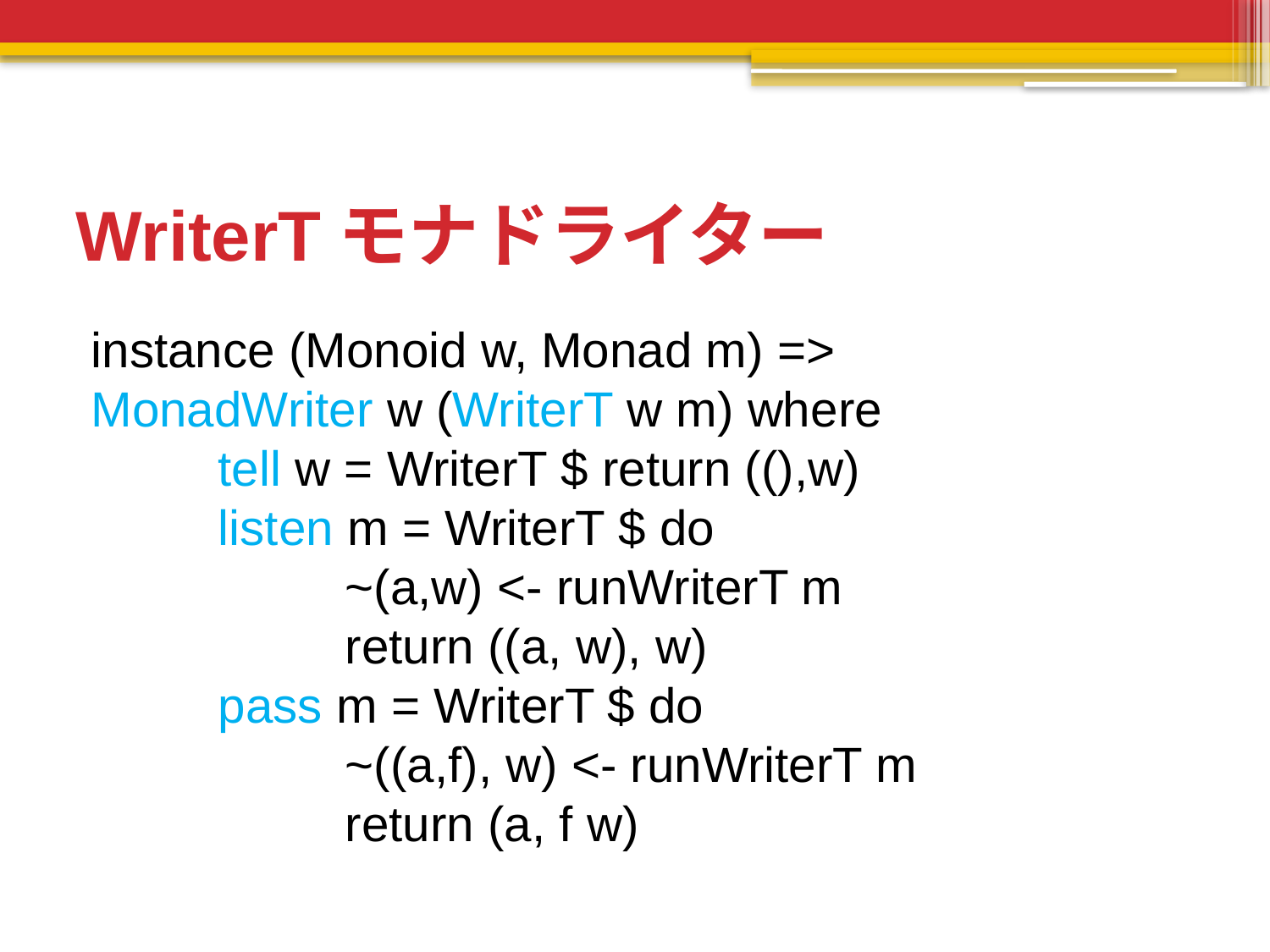

# WriterTモナドライター
instance (Monoid w, Monad m) =>
MonadWriter w (WriterT w m) where
	tell w = WriterT $ return ((),w)
	listen m = WriterT $ do
		~(a,w) <- runWriterT m
		return ((a, w), w)
	pass m = WriterT $ do
		~((a,f), w) <- runWriterT m
		return (a, f w)